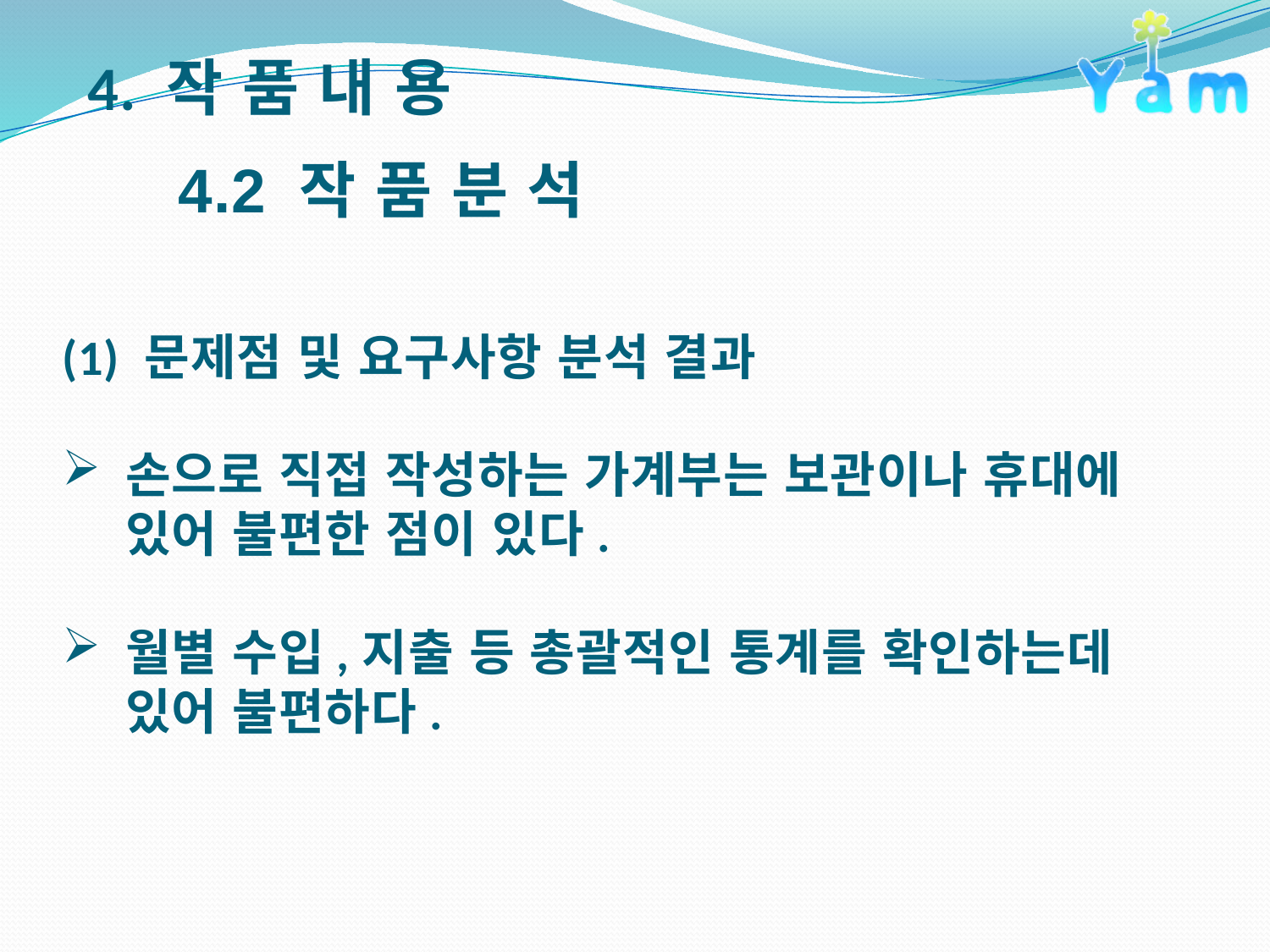

4. 작 품 내 용
4.2 작 품 분 석
(1) 문제점 및 요구사항 분석 결과

손으로 직접 작성하는 가계부는 보관이나 휴대에 있어 불편한 점이 있다.

월별 수입,지출 등 총괄적인 통계를 확인하는데 있어 불편하다.